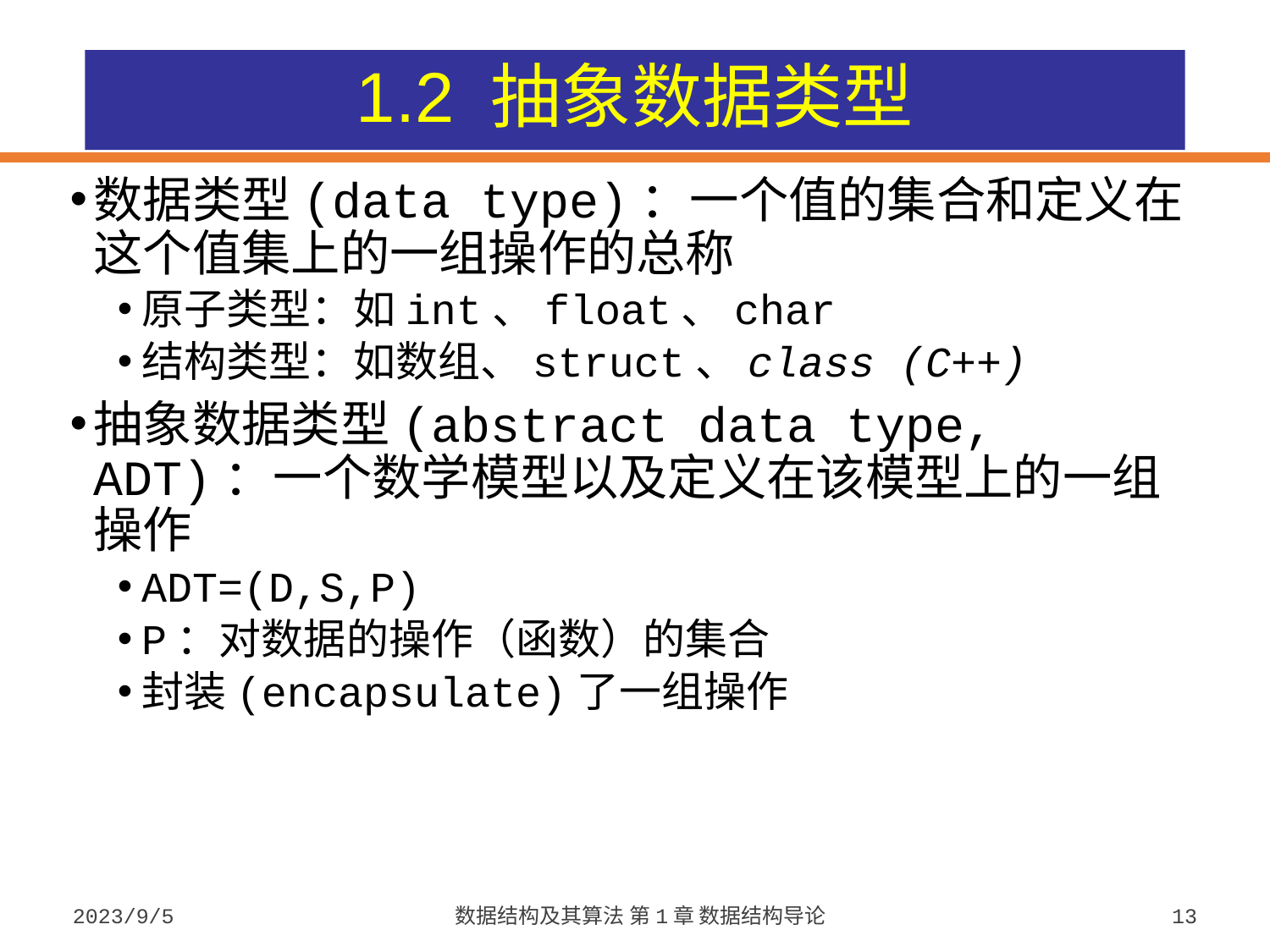

# 1.2 抽象数据类型
数据类型(data type)：一个值的集合和定义在这个值集上的一组操作的总称
原子类型：如int、float、char
结构类型：如数组、struct、class (C++)
抽象数据类型(abstract data type, ADT)：一个数学模型以及定义在该模型上的一组操作
ADT=(D,S,P)
P：对数据的操作（函数）的集合
封装(encapsulate)了一组操作
2023/9/5
数据结构及其算法 第1章 数据结构导论
13